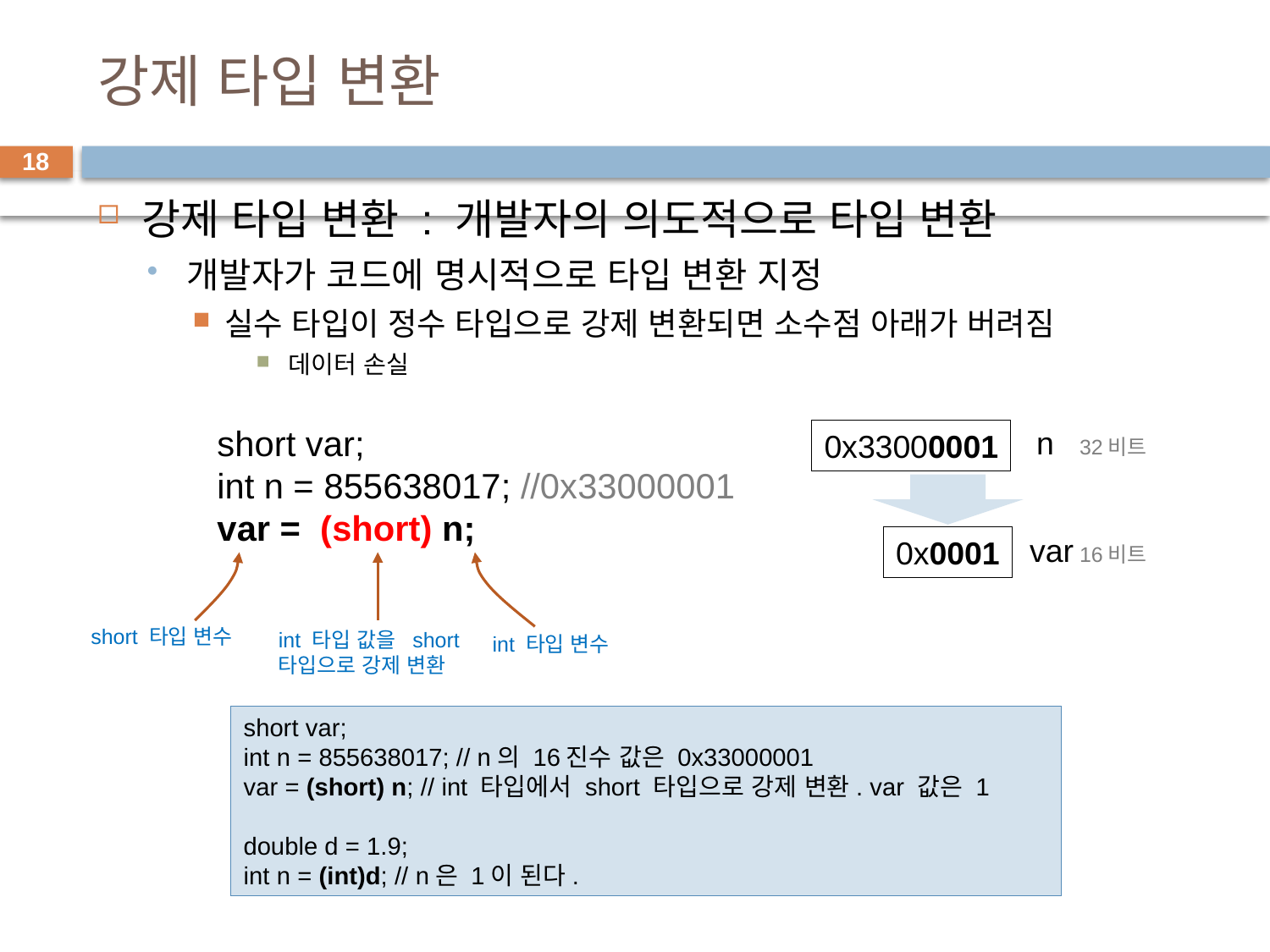

# 강제 타입 변환
18
강제 타입 변환 : 개발자의 의도적으로 타입 변환
개발자가 코드에 명시적으로 타입 변환 지정
실수 타입이 정수 타입으로 강제 변환되면 소수점 아래가 버려짐
데이터 손실
short var;
int n = 855638017; //0x33000001
var =  (short) n;
short 타입 변수
int 타입 값을  short
타입으로 강제 변환
int 타입 변수

n
0x33000001
32비트

var
0x0001
16비트
short var;
int n = 855638017; // n의 16진수 값은 0x33000001
var = (short) n; // int 타입에서 short 타입으로 강제 변환. var 값은 1

double d = 1.9;
int n = (int)d; // n은 1이 된다.